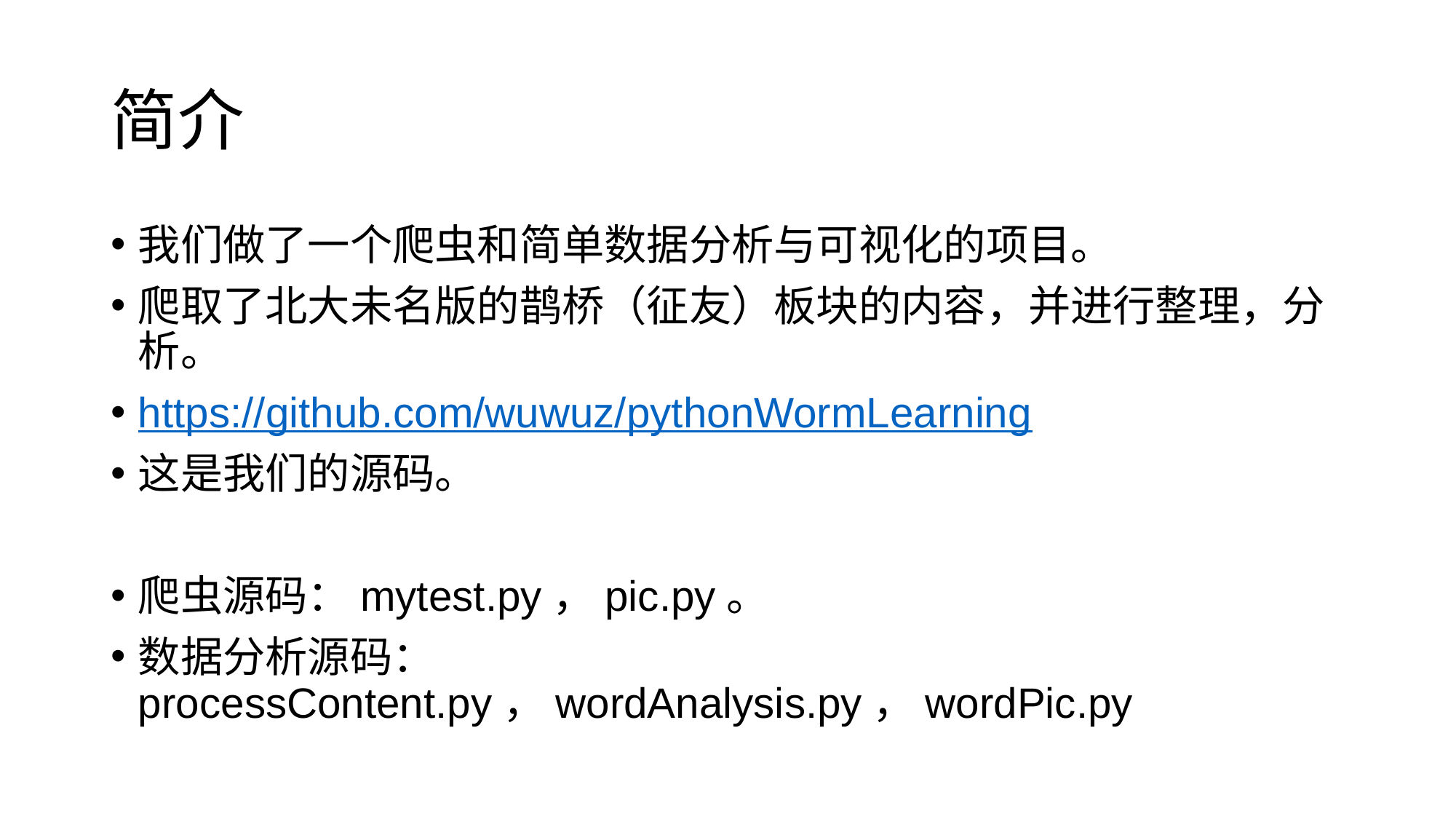

# 简介
我们做了一个爬虫和简单数据分析与可视化的项目。
爬取了北大未名版的鹊桥（征友）板块的内容，并进行整理，分析。
https://github.com/wuwuz/pythonWormLearning
这是我们的源码。

爬虫源码：mytest.py，pic.py。
数据分析源码：processContent.py，wordAnalysis.py，wordPic.py